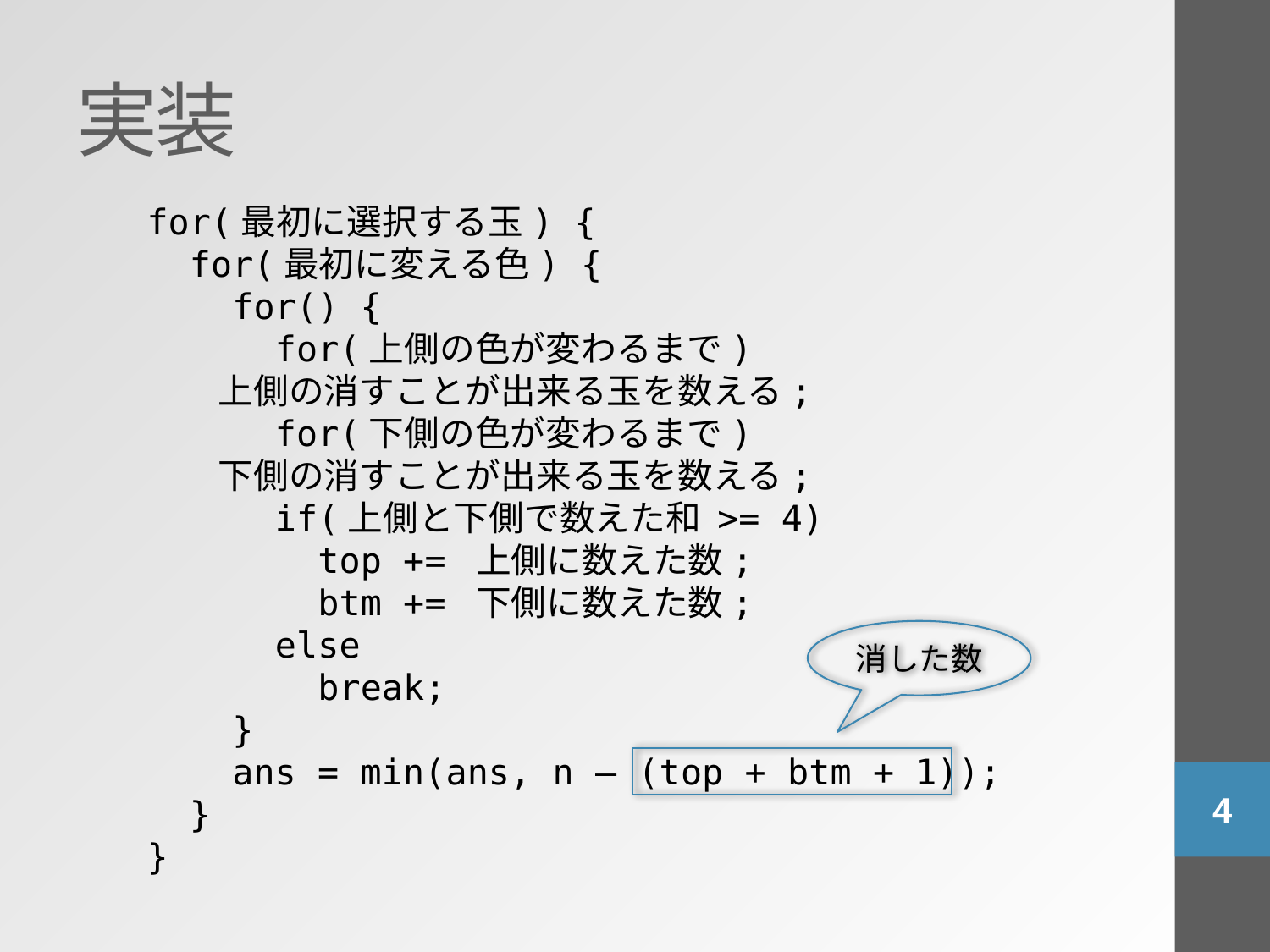

# 実装
for(最初に選択する玉) {
  for(最初に変える色) {
    for() {
      for(上側の色が変わるまで)
        上側の消すことが出来る玉を数える;
      for(下側の色が変わるまで)
        下側の消すことが出来る玉を数える;
      if(上側と下側で数えた和 >= 4)
        top += 上側に数えた数;
        btm += 下側に数えた数;
      else
        break;
    }
    ans = min(ans, n – (top + btm + 1));
  }
}
消した数